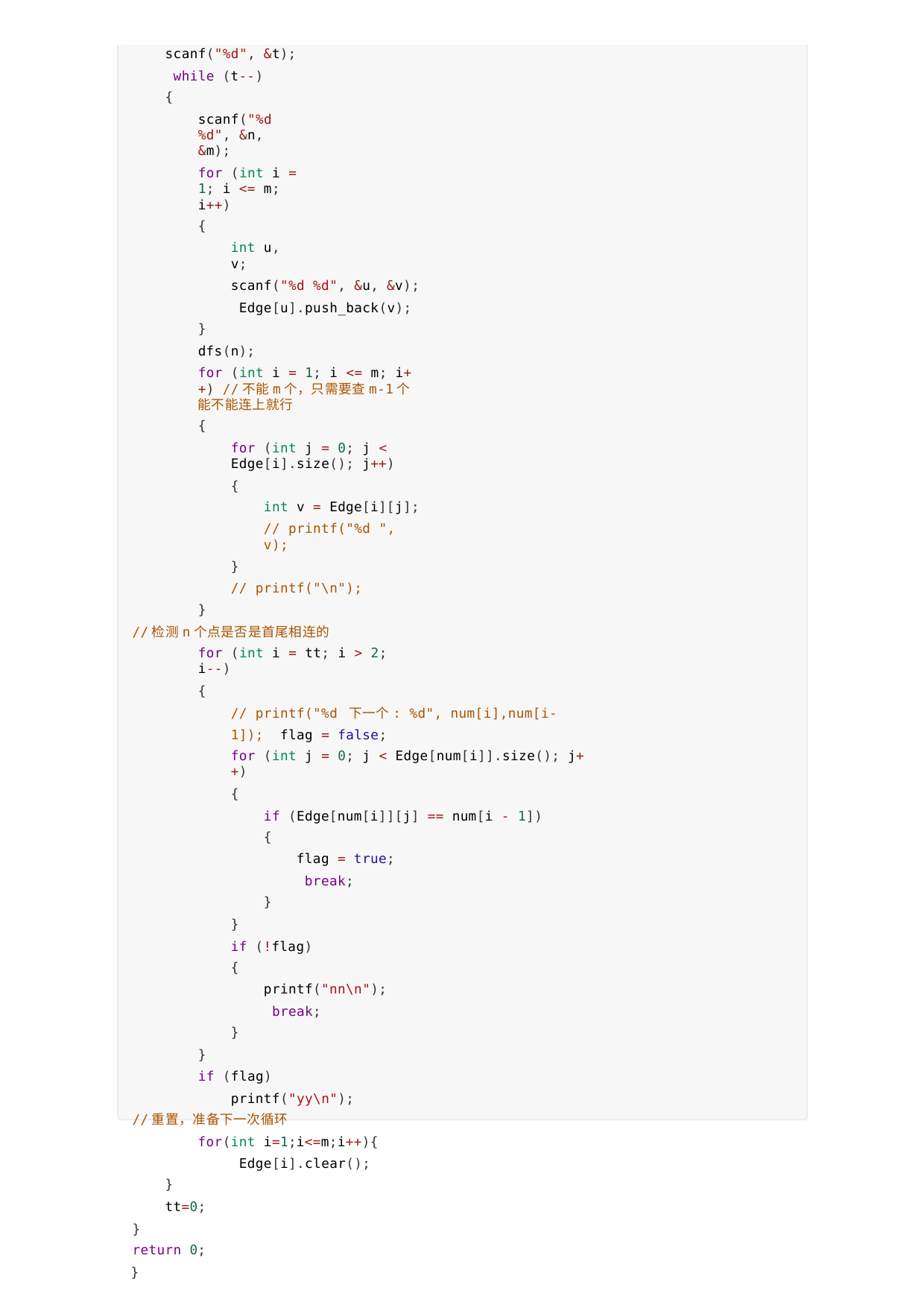

scanf("%d", &t);  while (t--)
{
scanf("%d %d", &n, &m);
for (int i = 1; i <= m; i++)
{
int u, v;
scanf("%d %d", &u, &v);  Edge[u].push_back(v);
}
dfs(n);
for (int i = 1; i <= m; i++) //不能m个，只需要查m-1个能不能连上就行
{
for (int j = 0; j < Edge[i].size(); j++)
{
int v = Edge[i][j];
// printf("%d ", v);
}
// printf("\n");
}
//检测n个点是否是首尾相连的
for (int i = tt; i > 2; i--)
{
// printf("%d 下一个: %d", num[i],num[i-1]);  flag = false;
for (int j = 0; j < Edge[num[i]].size(); j++)
{
if (Edge[num[i]][j] == num[i - 1])
{
flag = true;  break;
}
}
if (!flag)
{
printf("nn\n");  break;
}
}
if (flag)
printf("yy\n");
//重置，准备下一次循环
for(int i=1;i<=m;i++){  Edge[i].clear();
}
tt=0;
}
return 0;
}